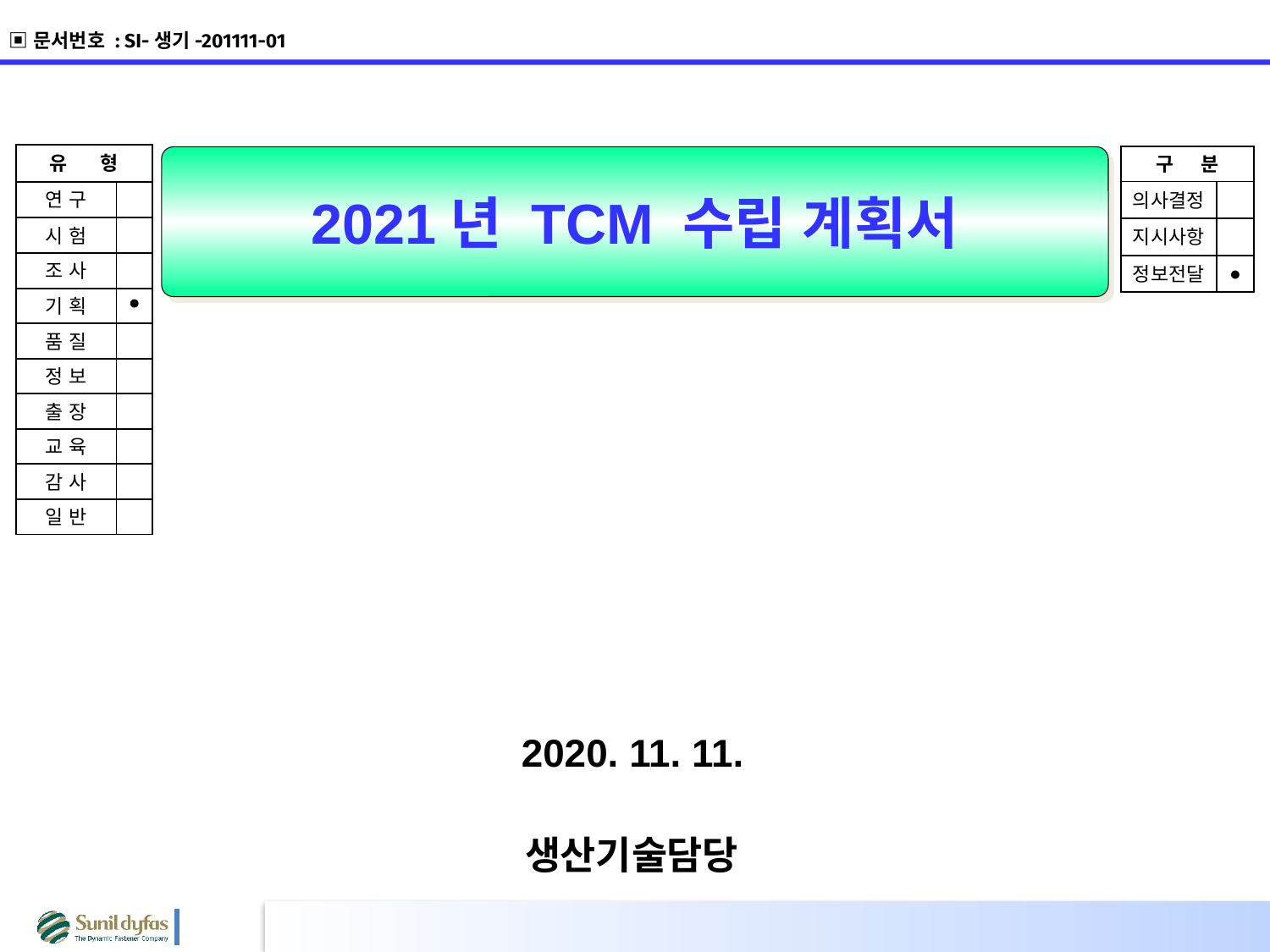

▣문서번호 : SI-생기-201111-01

| 유 형 |  |
| --- | --- |
| 연 구 |  |
| 시 험 |  |
| 조 사 |  |
| 기 획 | ● |
| 품 질 |  |
| 정 보 |  |
| 출 장 |  |
| 교 육 |  |
| 감 사 |  |
| 일 반 |  |
| 구 분 |  |
| --- | --- |
| 의사결정 |  |
| 지시사항 |  |
| 정보전달 | ● |
2021년 TCM 수립 계획서
| 2020. 11. 11. |
| --- |
| 생산기술담당 |
| --- |